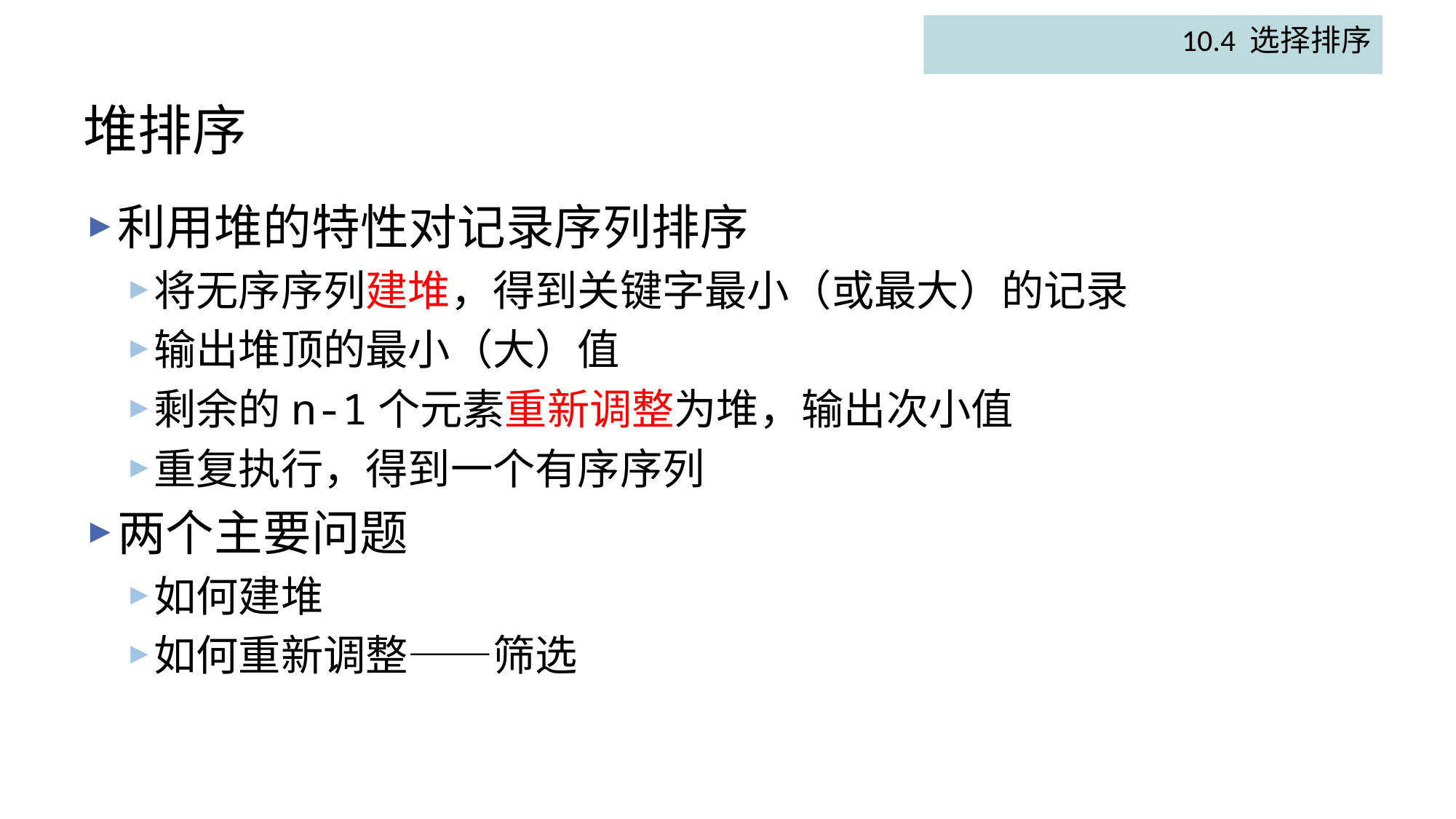

10.4 选择排序
# 堆排序
利用堆的特性对记录序列排序
将无序序列建堆，得到关键字最小（或最大）的记录
输出堆顶的最小（大）值
剩余的n-1个元素重新调整为堆，输出次小值
重复执行，得到一个有序序列
两个主要问题
如何建堆
如何重新调整——筛选